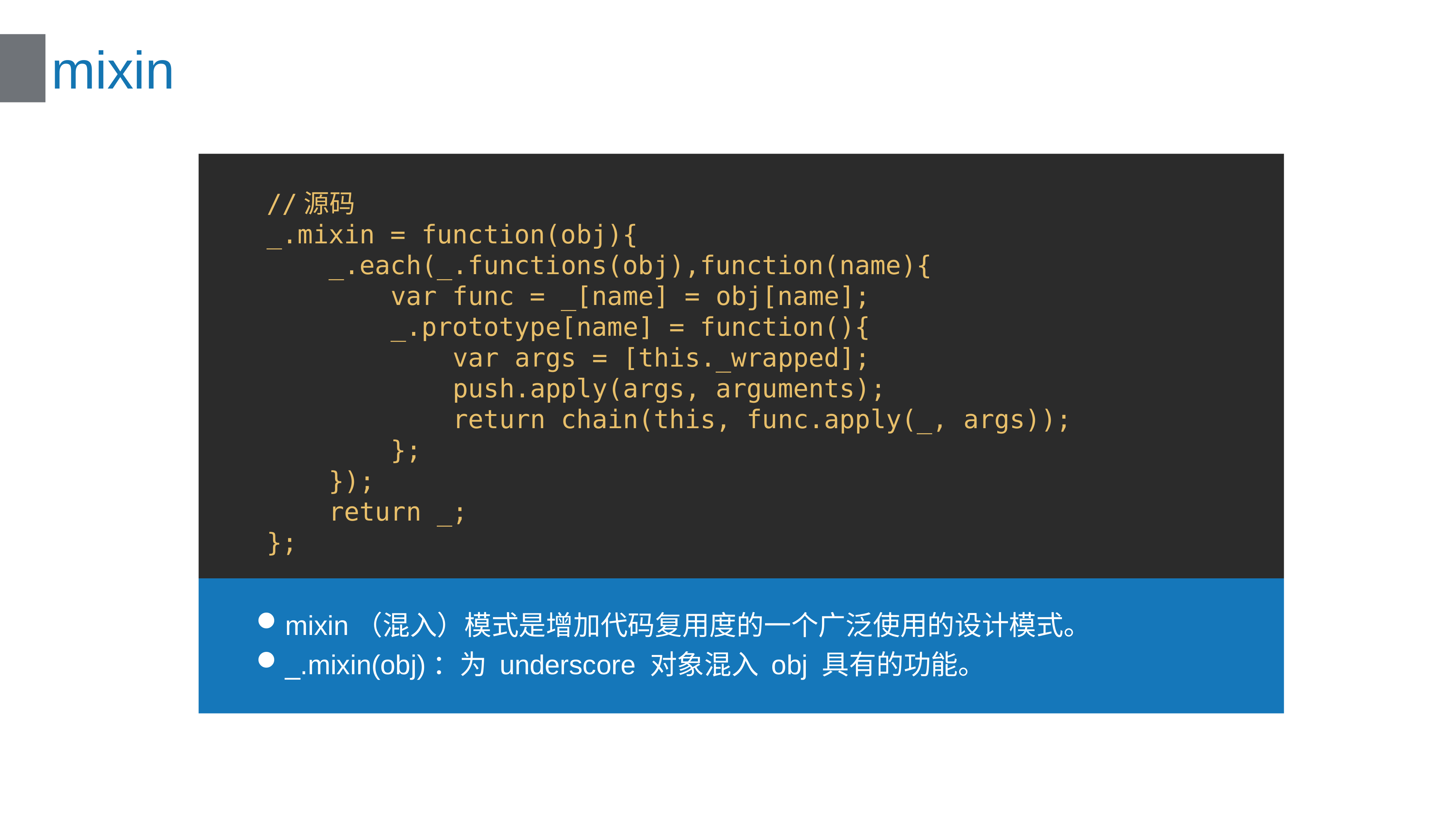

# mixin

//源码
_.mixin = function(obj){
    _.each(_.functions(obj),function(name){
        var func = _[name] = obj[name];
        _.prototype[name] = function(){
            var args = [this._wrapped];
            push.apply(args, arguments);
            return chain(this, func.apply(_, args));
        };
    });
    return _;
};

2级DOM中增加定义了DOM事件模型的概念。

“DOM2级事件”规定的事件流包括3个阶段：事件捕获阶段、处于目标阶段和事件冒泡阶段。首先发生的是事件捕获，然后处于目标阶段，最后才事件冒泡。

mixin（混入）模式是增加代码复用度的一个广泛使用的设计模式。
_.mixin(obj)：为 underscore 对象混入 obj 具有的功能。